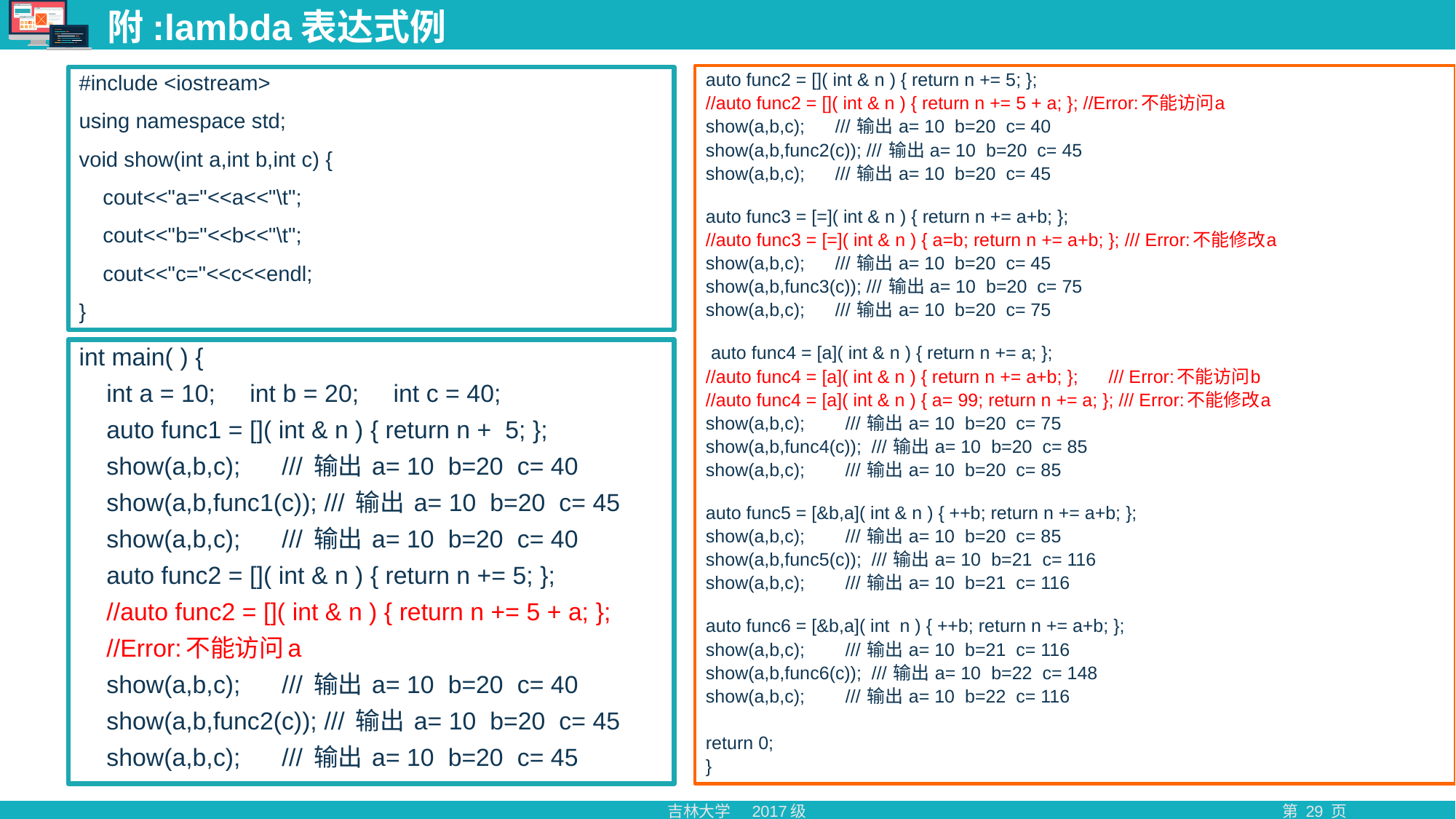

# 附:lambda表达式例
auto func2 = []( int & n ) { return n += 5; };
//auto func2 = []( int & n ) { return n += 5 + a; }; //Error:不能访问a
show(a,b,c);      /// 输出 a= 10  b=20  c= 40
show(a,b,func2(c)); /// 输出 a= 10  b=20  c= 45
show(a,b,c);      /// 输出 a= 10  b=20  c= 45
auto func3 = [=]( int & n ) { return n += a+b; };
//auto func3 = [=]( int & n ) { a=b; return n += a+b; }; /// Error:不能修改a
show(a,b,c);      /// 输出 a= 10  b=20  c= 45
show(a,b,func3(c)); /// 输出 a= 10  b=20  c= 75
show(a,b,c);      /// 输出 a= 10  b=20  c= 75
 auto func4 = [a]( int & n ) { return n += a; };
//auto func4 = [a]( int & n ) { return n += a+b; };      /// Error:不能访问b
//auto func4 = [a]( int & n ) { a= 99; return n += a; }; /// Error:不能修改a
show(a,b,c);        /// 输出 a= 10  b=20  c= 75
show(a,b,func4(c));  /// 输出 a= 10  b=20  c= 85
show(a,b,c);        /// 输出 a= 10  b=20  c= 85
auto func5 = [&b,a]( int & n ) { ++b; return n += a+b; };
show(a,b,c);        /// 输出 a= 10  b=20  c= 85
show(a,b,func5(c));  /// 输出 a= 10  b=21  c= 116
show(a,b,c);        /// 输出 a= 10  b=21  c= 116
auto func6 = [&b,a]( int  n ) { ++b; return n += a+b; };
show(a,b,c);        /// 输出 a= 10  b=21  c= 116
show(a,b,func6(c));  /// 输出 a= 10  b=22  c= 148
show(a,b,c);        /// 输出 a= 10  b=22  c= 116

return 0;
}

#include <iostream>
using namespace std;
void show(int a,int b,int c) {
    cout<<"a="<<a<<"\t";
    cout<<"b="<<b<<"\t";
    cout<<"c="<<c<<endl;
}
int main( ) {
    int a = 10;     int b = 20;     int c = 40;
    auto func1 = []( int & n ) { return n +  5; };
    show(a,b,c);      /// 输出 a= 10  b=20  c= 40
    show(a,b,func1(c)); /// 输出 a= 10  b=20  c= 45
    show(a,b,c);      /// 输出 a= 10  b=20  c= 40
    auto func2 = []( int & n ) { return n += 5; };
    //auto func2 = []( int & n ) { return n += 5 + a; };
    //Error:不能访问a
    show(a,b,c);      /// 输出 a= 10  b=20  c= 40
    show(a,b,func2(c)); /// 输出 a= 10  b=20  c= 45
    show(a,b,c);      /// 输出 a= 10  b=20  c= 45